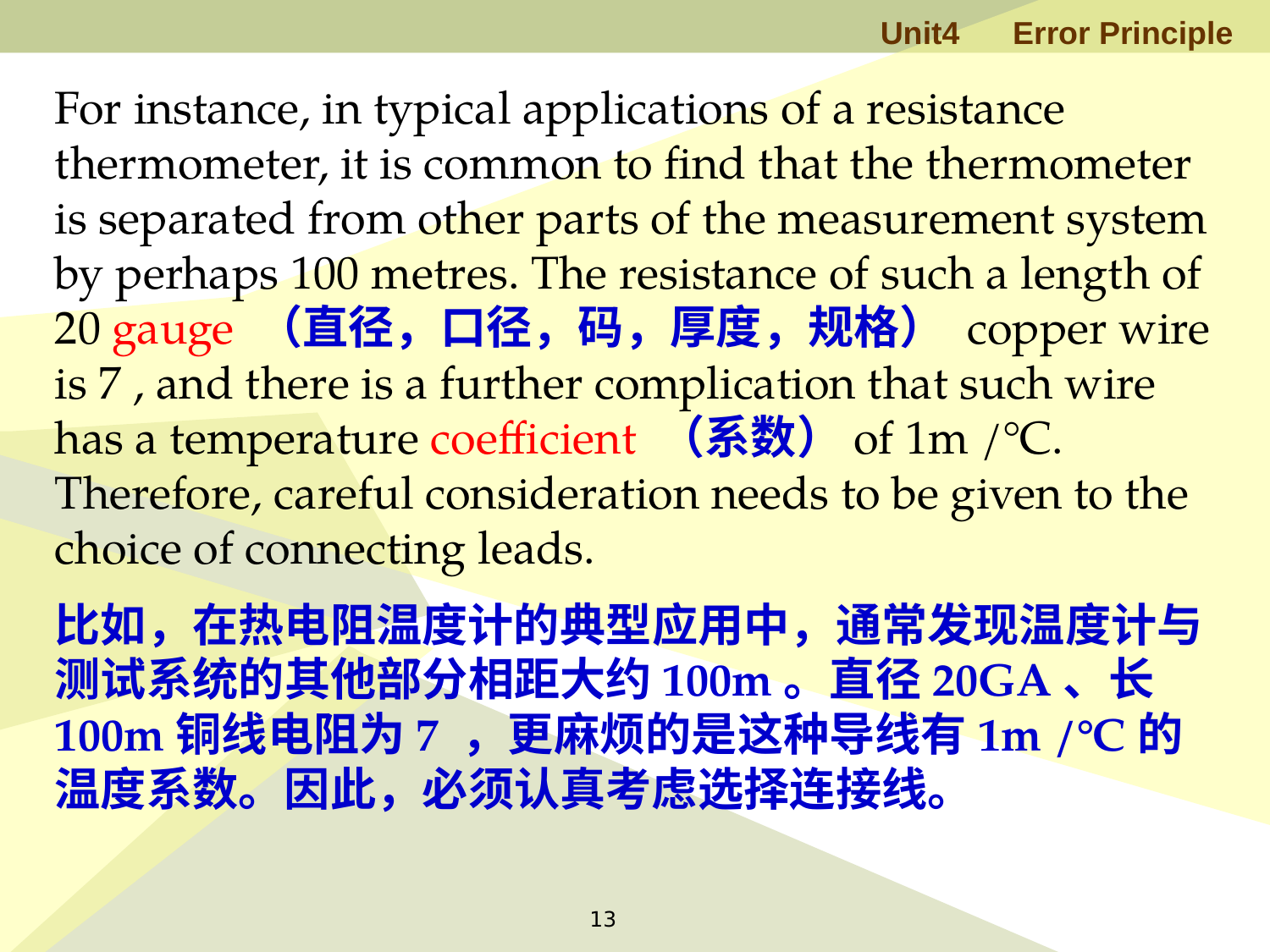

For instance, in typical applications of a resistance thermometer, it is common to find that the thermometer is separated from other parts of the measurement system by perhaps 100 metres. The resistance of such a length of 20 gauge （直径，口径，码，厚度，规格） copper wire is 7 , and there is a further complication that such wire has a temperature coefficient （系数）of 1m /℃. Therefore, careful consideration needs to be given to the choice of connecting leads.
比如，在热电阻温度计的典型应用中，通常发现温度计与测试系统的其他部分相距大约100m。直径20GA、长100m铜线电阻为7 ，更麻烦的是这种导线有1m /℃的温度系数。因此，必须认真考虑选择连接线。
13